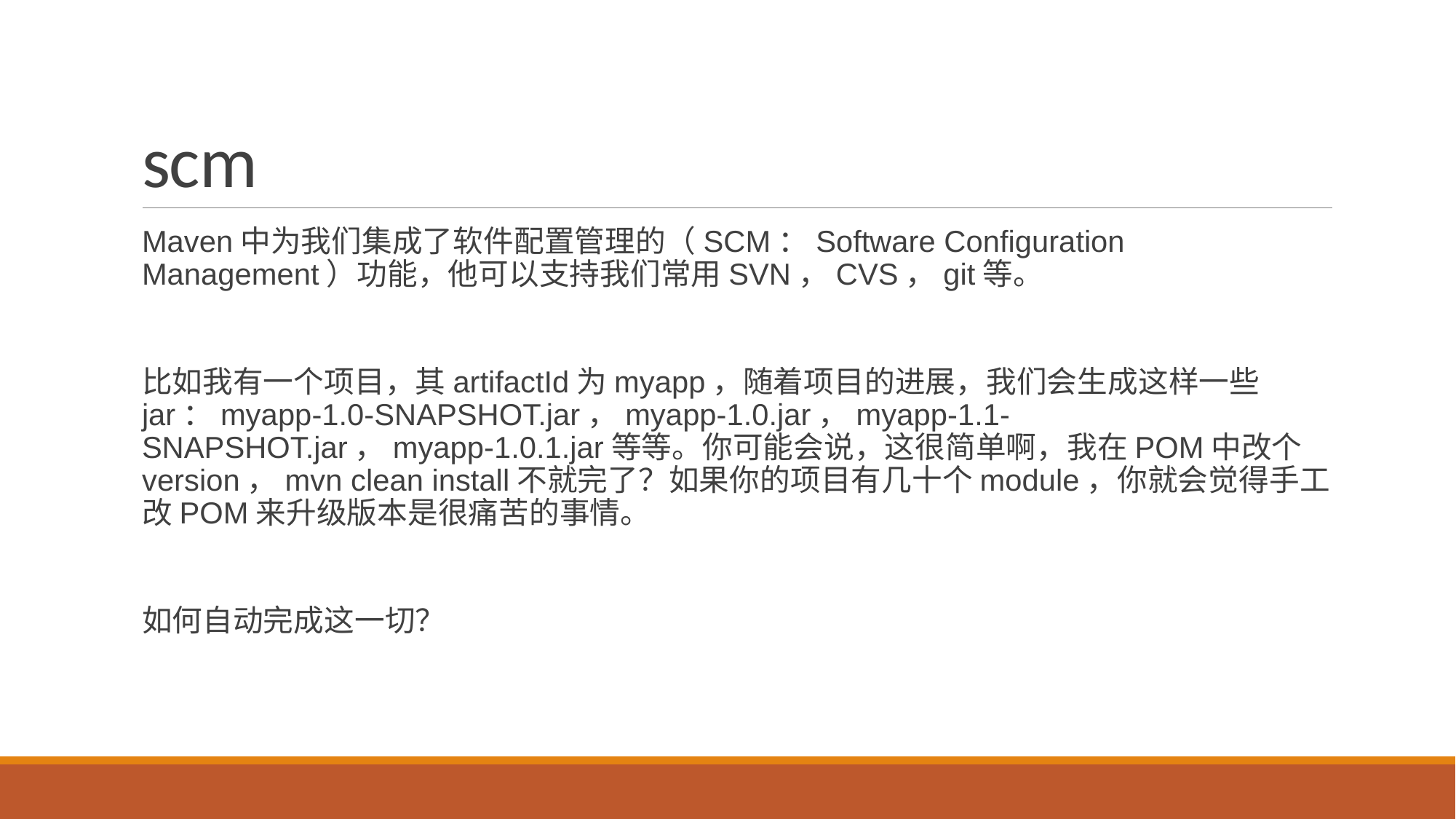

# scm
Maven中为我们集成了软件配置管理的（SCM：Software Configuration Management）功能，他可以支持我们常用SVN，CVS，git等。

比如我有一个项目，其artifactId为myapp，随着项目的进展，我们会生成这样一些jar：myapp-1.0-SNAPSHOT.jar，myapp-1.0.jar，myapp-1.1-SNAPSHOT.jar，myapp-1.0.1.jar等等。你可能会说，这很简单啊，我在POM中改个version，mvn clean install不就完了？如果你的项目有几十个module，你就会觉得手工改POM来升级版本是很痛苦的事情。

如何自动完成这一切？